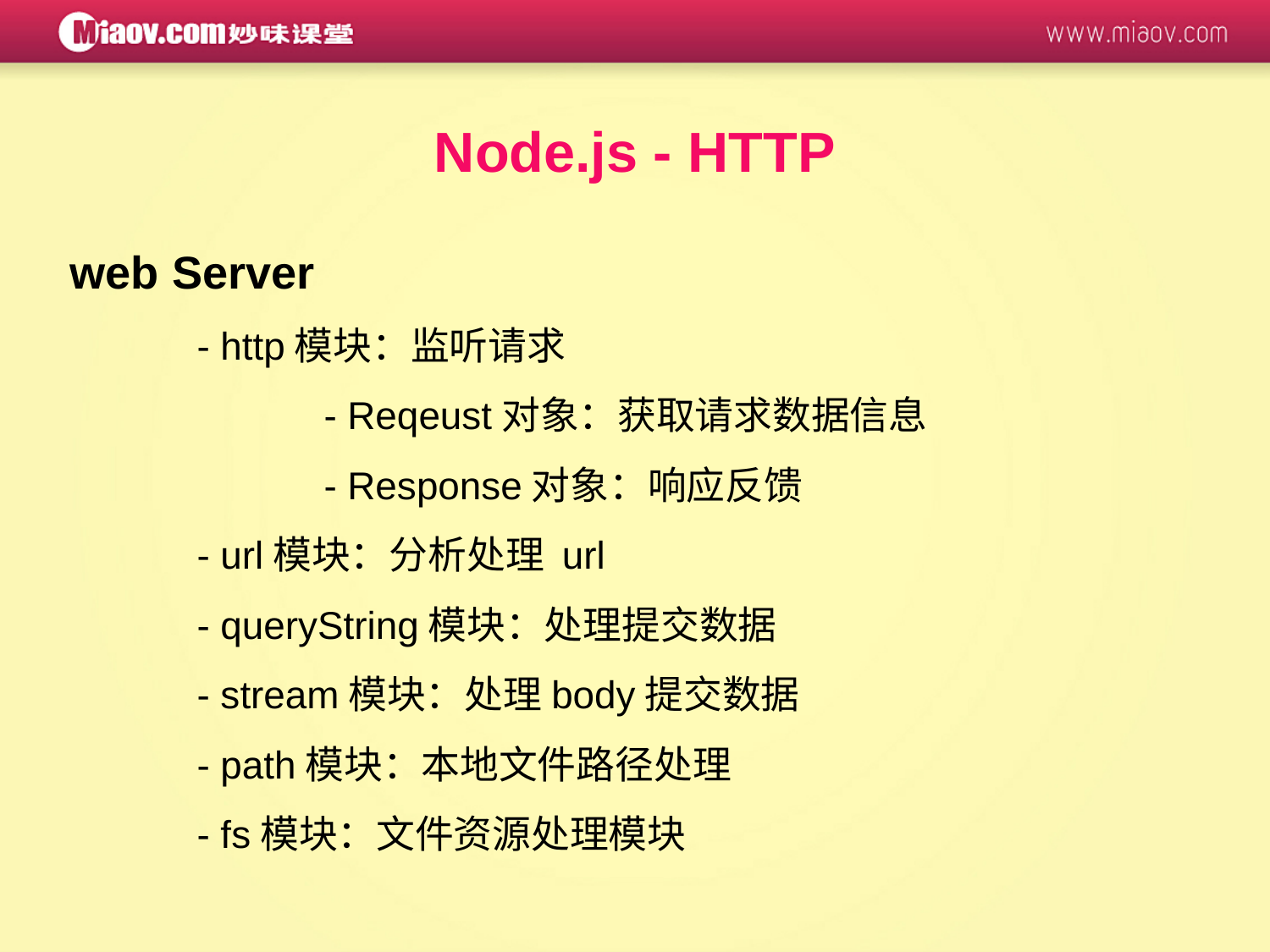

Node.js - HTTP
web Server
	- http模块：监听请求
		- Reqeust对象：获取请求数据信息
		- Response对象：响应反馈
	- url模块：分析处理 url
	- queryString模块：处理提交数据
	- stream模块：处理body提交数据
	- path模块：本地文件路径处理
	- fs模块：文件资源处理模块